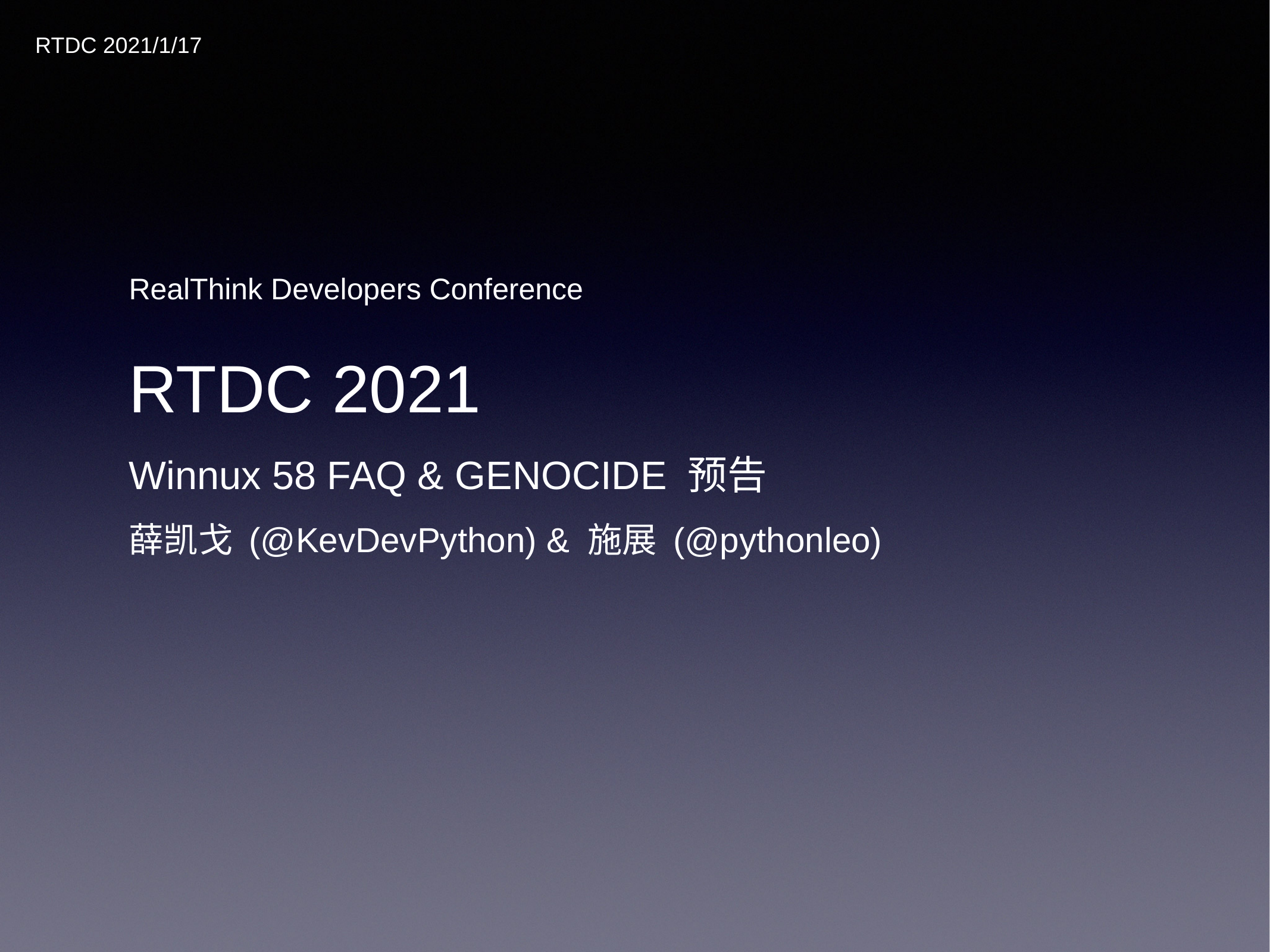

RTDC 2021/1/17
# RealThink Developers Conference RTDC 2021 Winnux 58 FAQ & GENOCIDE 预告 薛凯戈 (@KevDevPython) & 施展 (@pythonleo)